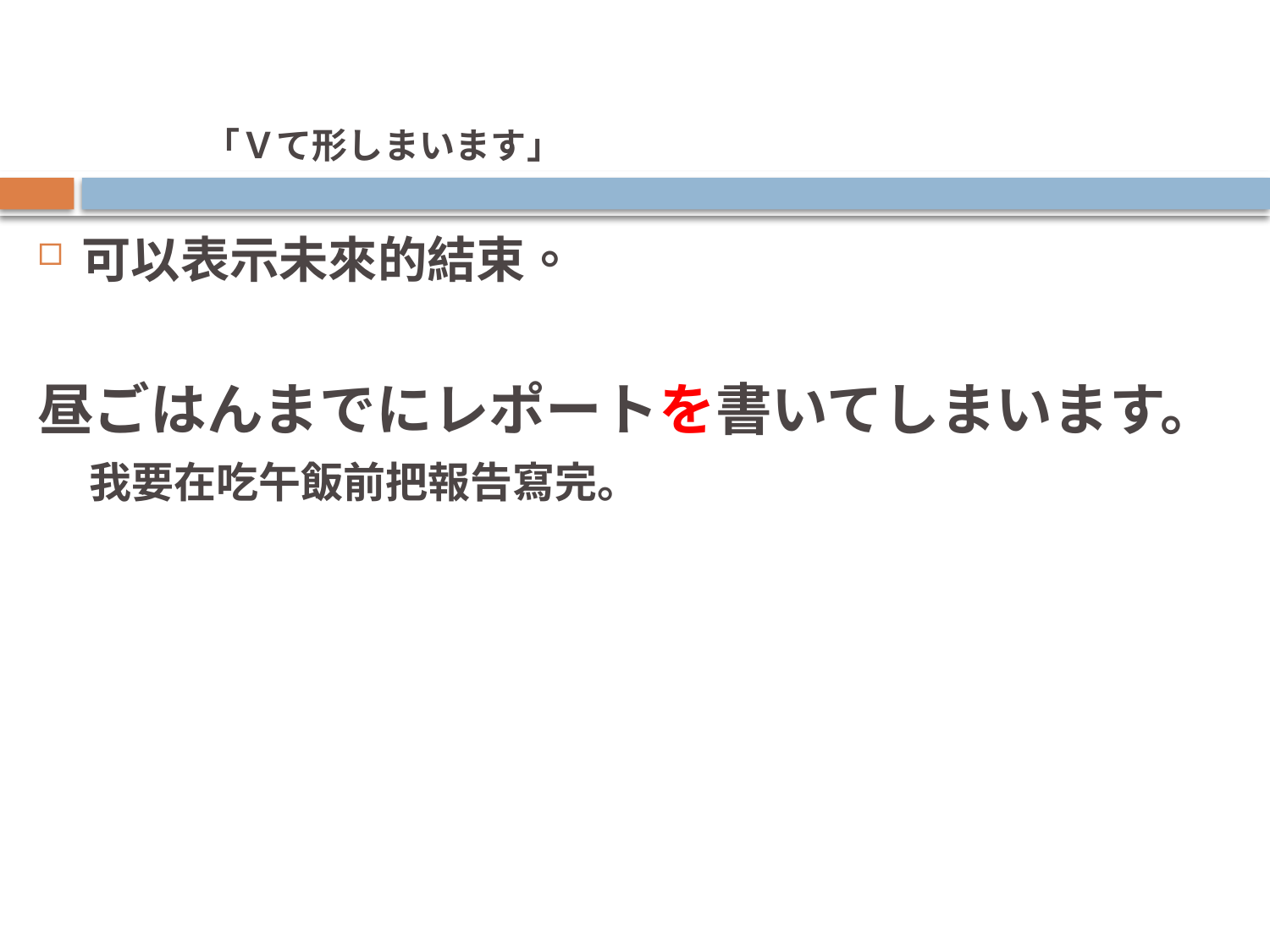

# 「Ｖて形しまいます」
可以表示未來的結束。

昼ごはんまでにレポートを書いてしまいます。      我要在吃午飯前把報告寫完。